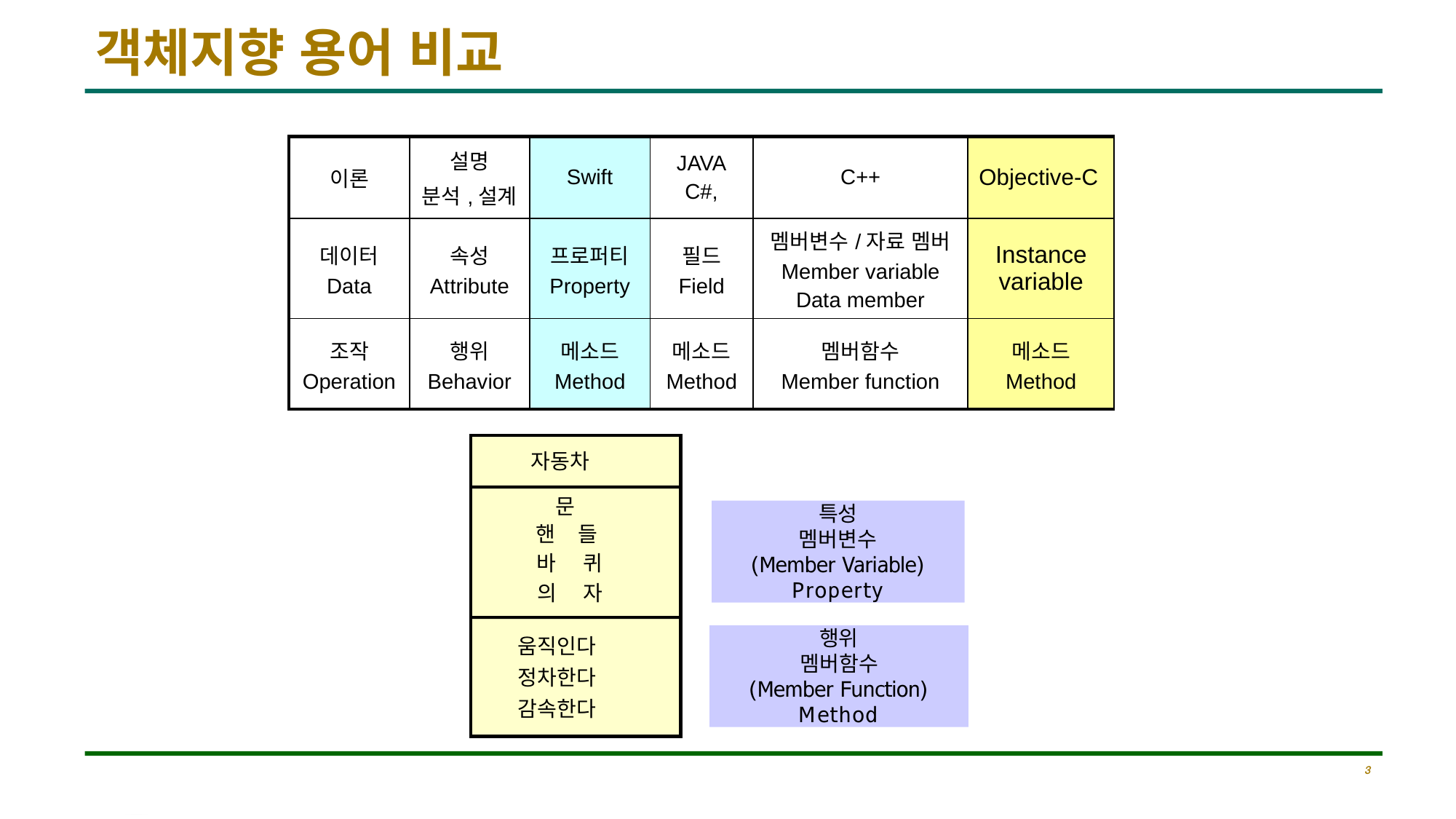

# 객체지향 용어 비교
| 이론 | 설명 분석,설계 | Swift | JAVA C#, | C++ | Objective-C |
| --- | --- | --- | --- | --- | --- |
| 데이터 Data | 속성 Attribute | 프로퍼티 Property | 필드 Field | 멤버변수/자료 멤버 Member variable Data member | Instance variable |
| 조작 Operation | 행위 Behavior | 메소드 Method | 메소드 Method | 멤버함수 Member function | 메소드 Method |

자동차

문
특성
멤버변수
(Member Variable)
Property

핸
들

바
퀴

의
자

행위
멤버함수
(Member Function)
Method
움직인다

정차한다
감속한다